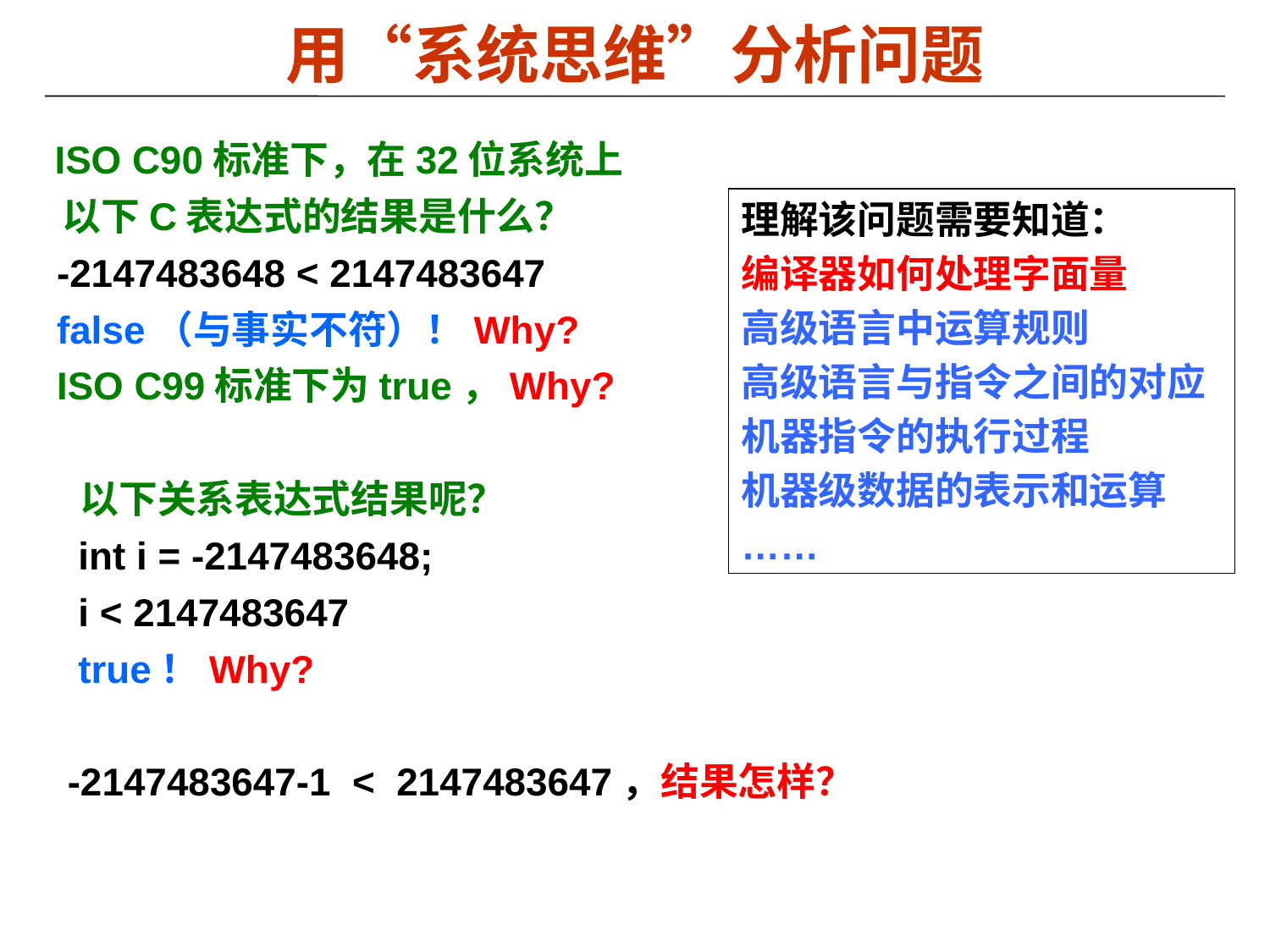

# 用“系统思维”分析问题
  ISO C90标准下，在32位系统上
  以下C表达式的结果是什么？
  -2147483648 < 2147483647
  false（与事实不符）！Why?
  ISO C99标准下为true，Why?

    以下关系表达式结果呢？
    int i = -2147483648;
    i < 2147483647
    true！Why?

   -2147483647-1  <  2147483647，结果怎样？
理解该问题需要知道：
编译器如何处理字面量
高级语言中运算规则
高级语言与指令之间的对应
机器指令的执行过程
机器级数据的表示和运算
……